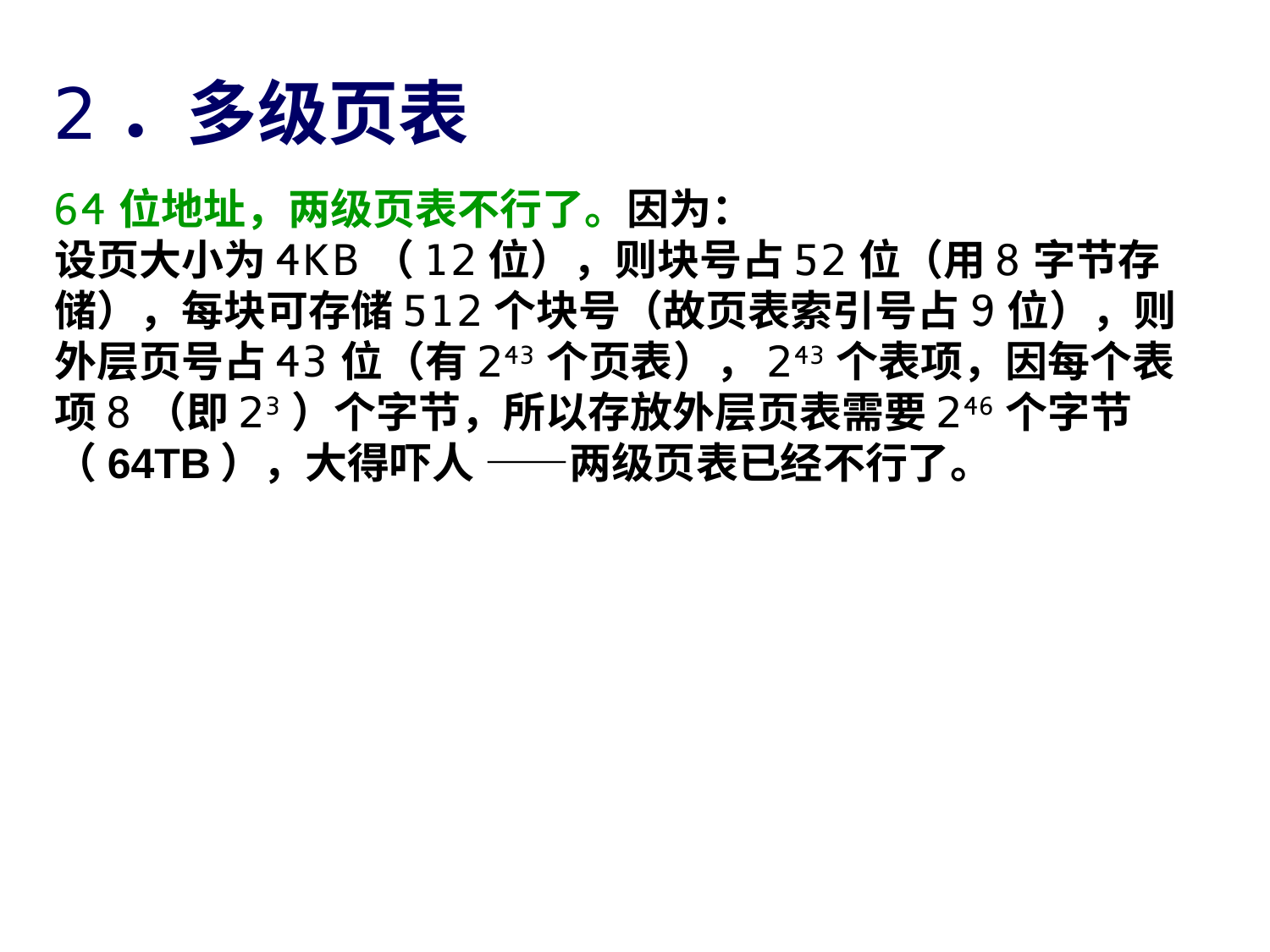

2．多级页表
64位地址，两级页表不行了。因为：
设页大小为4KB（12位），则块号占52位（用8字节存储），每块可存储512个块号（故页表索引号占9位），则外层页号占43位（有243个页表），243个表项，因每个表项8（即23）个字节，所以存放外层页表需要246个字节（64TB），大得吓人 ——两级页表已经不行了。